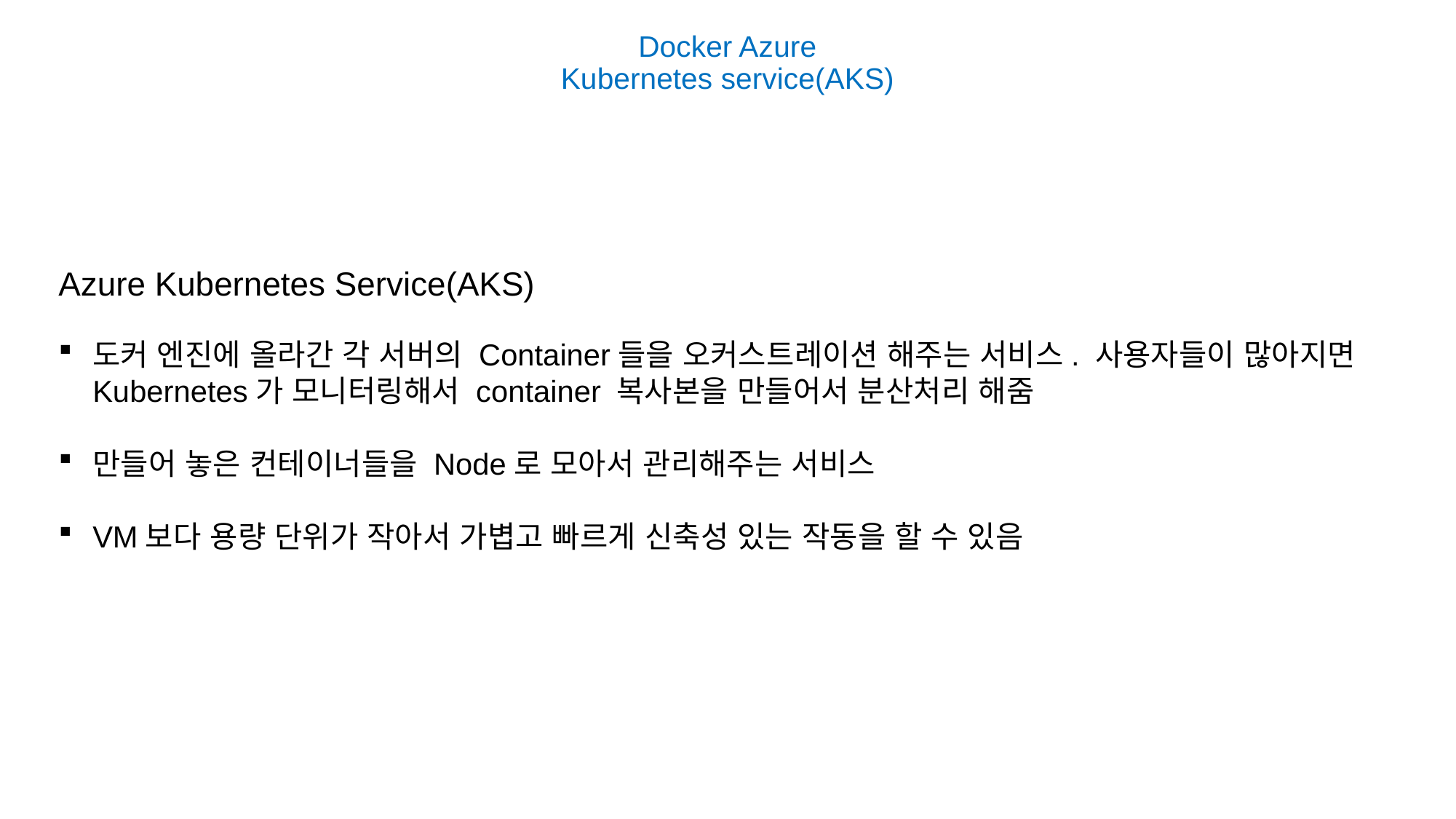

Docker Azure Kubernetes service(AKS)
Azure Kubernetes Service(AKS)

도커 엔진에 올라간 각 서버의 Container들을 오커스트레이션 해주는 서비스. 사용자들이 많아지면 Kubernetes가 모니터링해서 container 복사본을 만들어서 분산처리 해줌

만들어 놓은 컨테이너들을 Node로 모아서 관리해주는 서비스

VM보다 용량 단위가 작아서 가볍고 빠르게 신축성 있는 작동을 할 수 있음